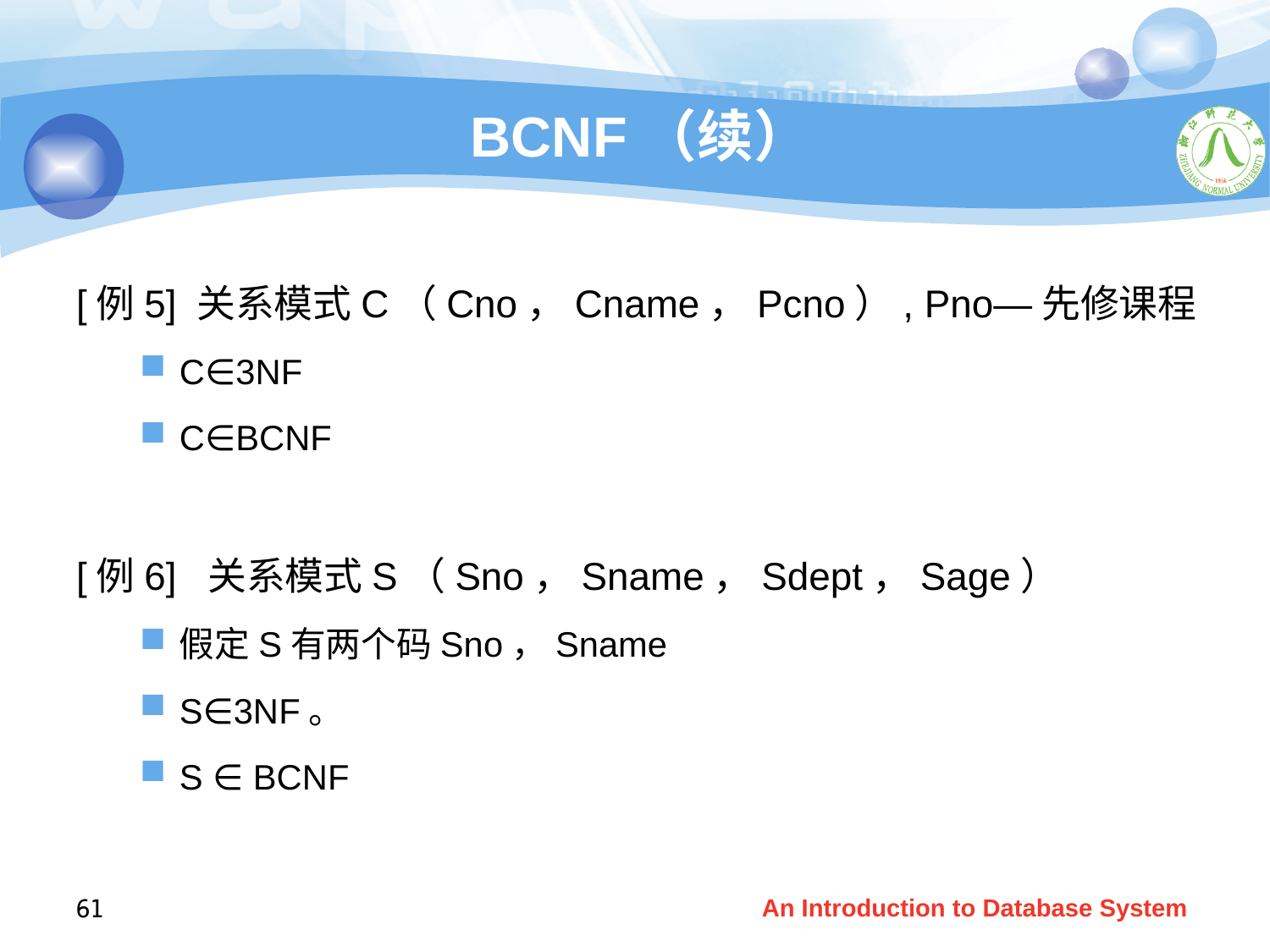

# BCNF（续）
[例5] 关系模式C（Cno，Cname，Pcno）, Pno—先修课程
C∈3NF
C∈BCNF

[例6]  关系模式S（Sno，Sname，Sdept，Sage）
假定S有两个码Sno，Sname
S∈3NF。
S ∈ BCNF
61
An Introduction to Database System